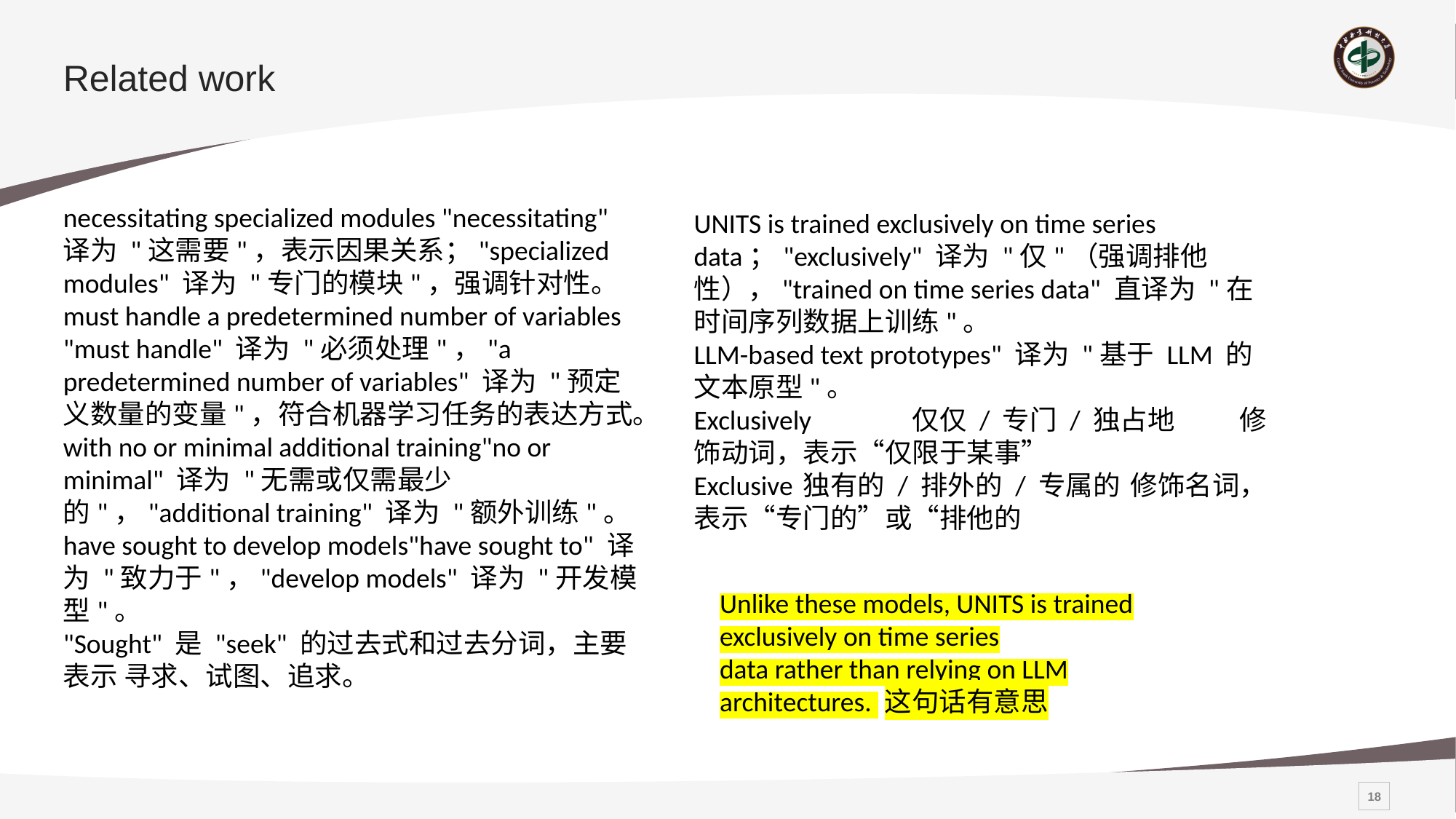

# Related work
necessitating specialized modules "necessitating" 译为 "这需要"，表示因果关系；"specialized modules" 译为 "专门的模块"，强调针对性。
must handle a predetermined number of variables
"must handle" 译为 "必须处理"，"a predetermined number of variables" 译为 "预定义数量的变量"，符合机器学习任务的表达方式。
with no or minimal additional training"no or minimal" 译为 "无需或仅需最少的"，"additional training" 译为 "额外训练"。
have sought to develop models"have sought to" 译为 "致力于"，"develop models" 译为 "开发模型"。
"Sought" 是 "seek" 的过去式和过去分词，主要表示 寻求、试图、追求。
UNITS is trained exclusively on time series data；"exclusively" 译为 "仅"（强调排他性），"trained on time series data" 直译为 "在时间序列数据上训练"。
LLM-based text prototypes" 译为 "基于 LLM 的文本原型"。
Exclusively	仅仅 / 专门 / 独占地	修饰动词，表示“仅限于某事”
Exclusive	独有的 / 排外的 / 专属的	修饰名词，表示“专门的”或“排他的
Unlike these models, UNITS is trained exclusively on time series
data rather than relying on LLM architectures. 这句话有意思